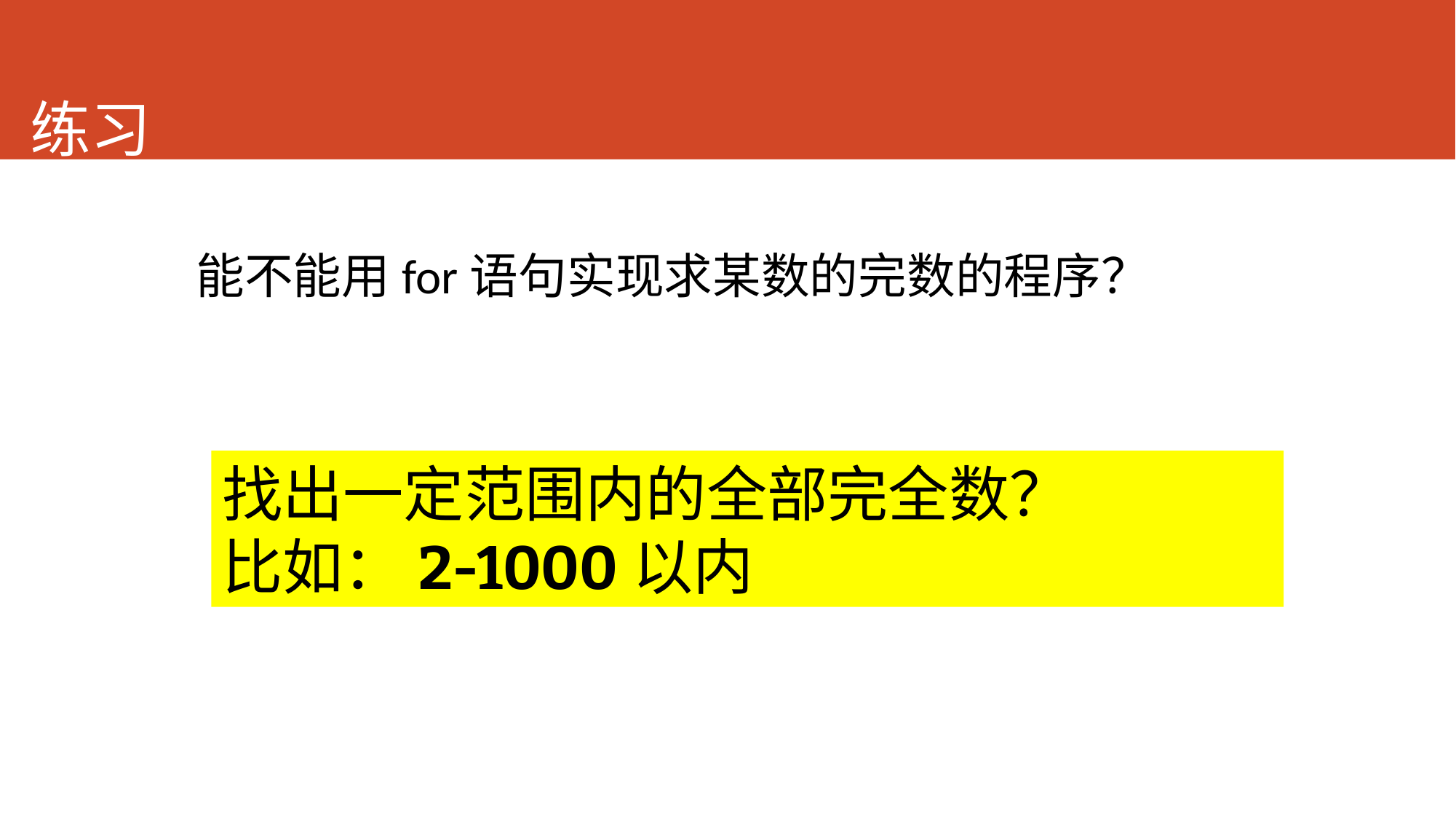

# 练习
能不能用for语句实现求某数的完数的程序？
找出一定范围内的全部完全数？
比如：2-1000以内